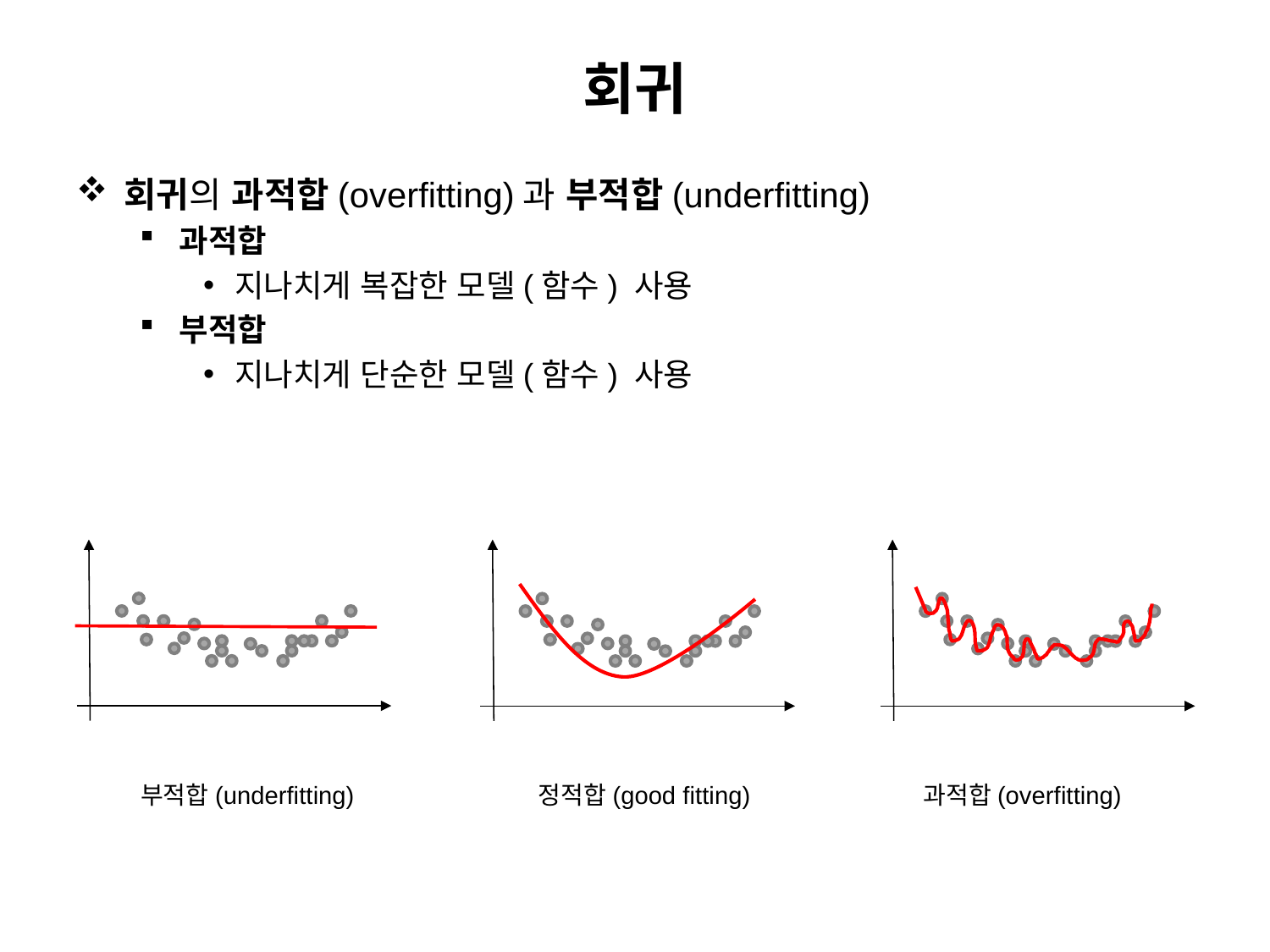

# 회귀
회귀의 과적합(overfitting)과 부적합(underfitting)
과적합
지나치게 복잡한 모델(함수) 사용
부적합
지나치게 단순한 모델(함수) 사용

부적합(underfitting)
정적합(good fitting)
과적합(overfitting)